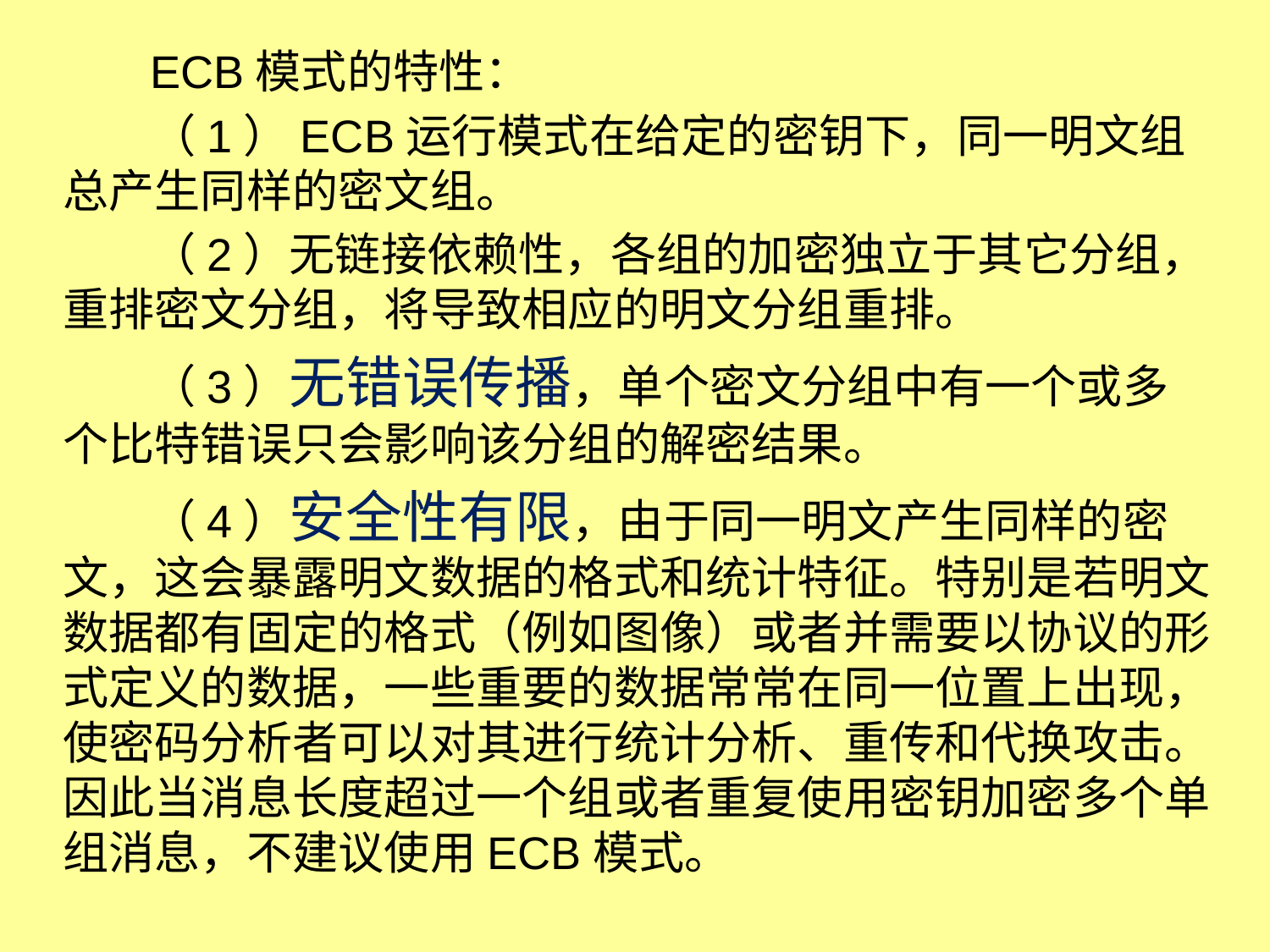

ECB模式的特性：
（1）ECB运行模式在给定的密钥下，同一明文组总产生同样的密文组。
（2）无链接依赖性，各组的加密独立于其它分组，重排密文分组，将导致相应的明文分组重排。
（3）无错误传播，单个密文分组中有一个或多个比特错误只会影响该分组的解密结果。
（4）安全性有限，由于同一明文产生同样的密文，这会暴露明文数据的格式和统计特征。特别是若明文数据都有固定的格式（例如图像）或者并需要以协议的形式定义的数据，一些重要的数据常常在同一位置上出现，使密码分析者可以对其进行统计分析、重传和代换攻击。因此当消息长度超过一个组或者重复使用密钥加密多个单组消息，不建议使用ECB模式。